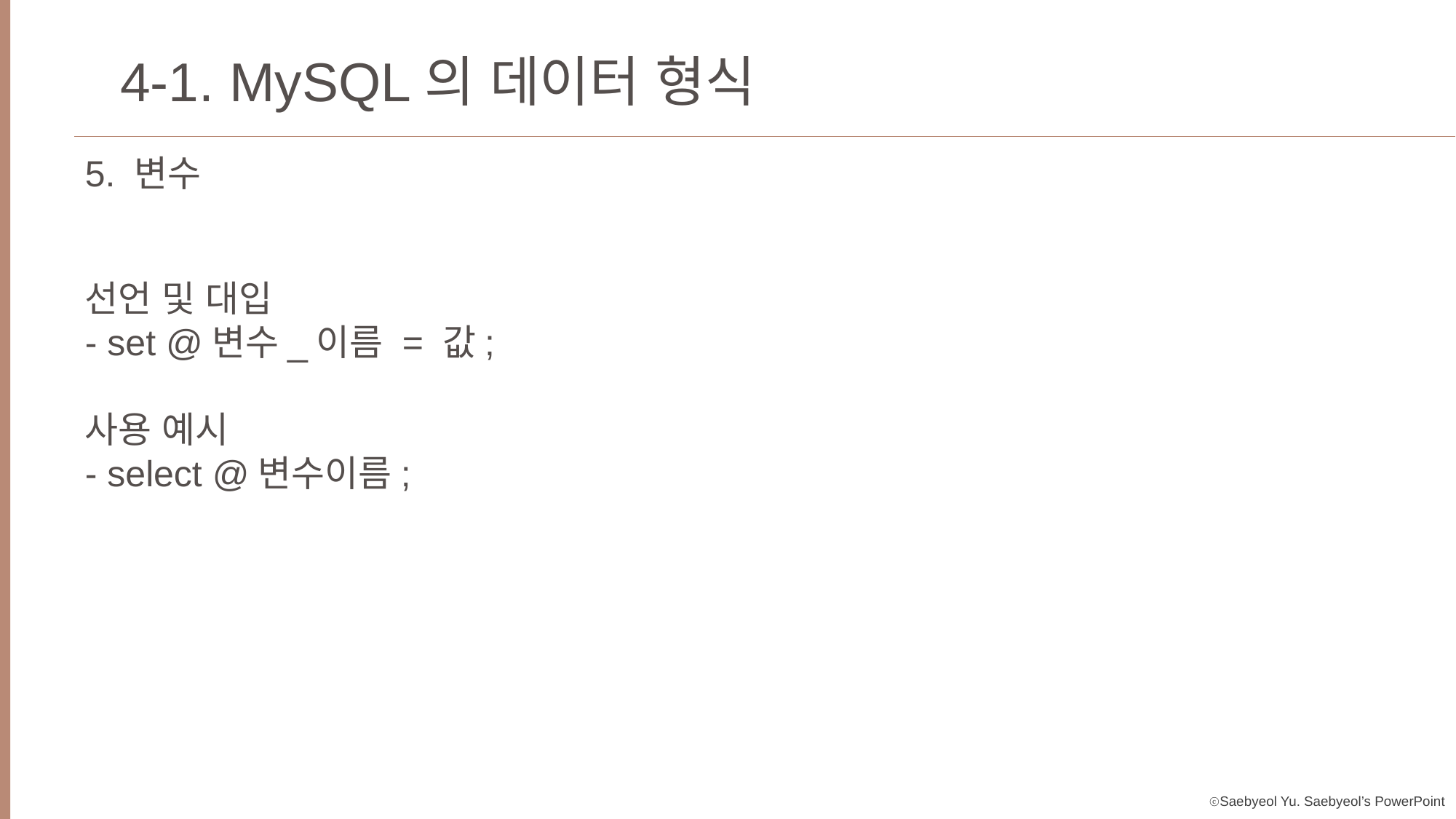

4-1. MySQL의 데이터 형식
5. 변수
1
선언 및 대입
- set @변수_이름 = 값;

사용 예시
- select @변수이름;